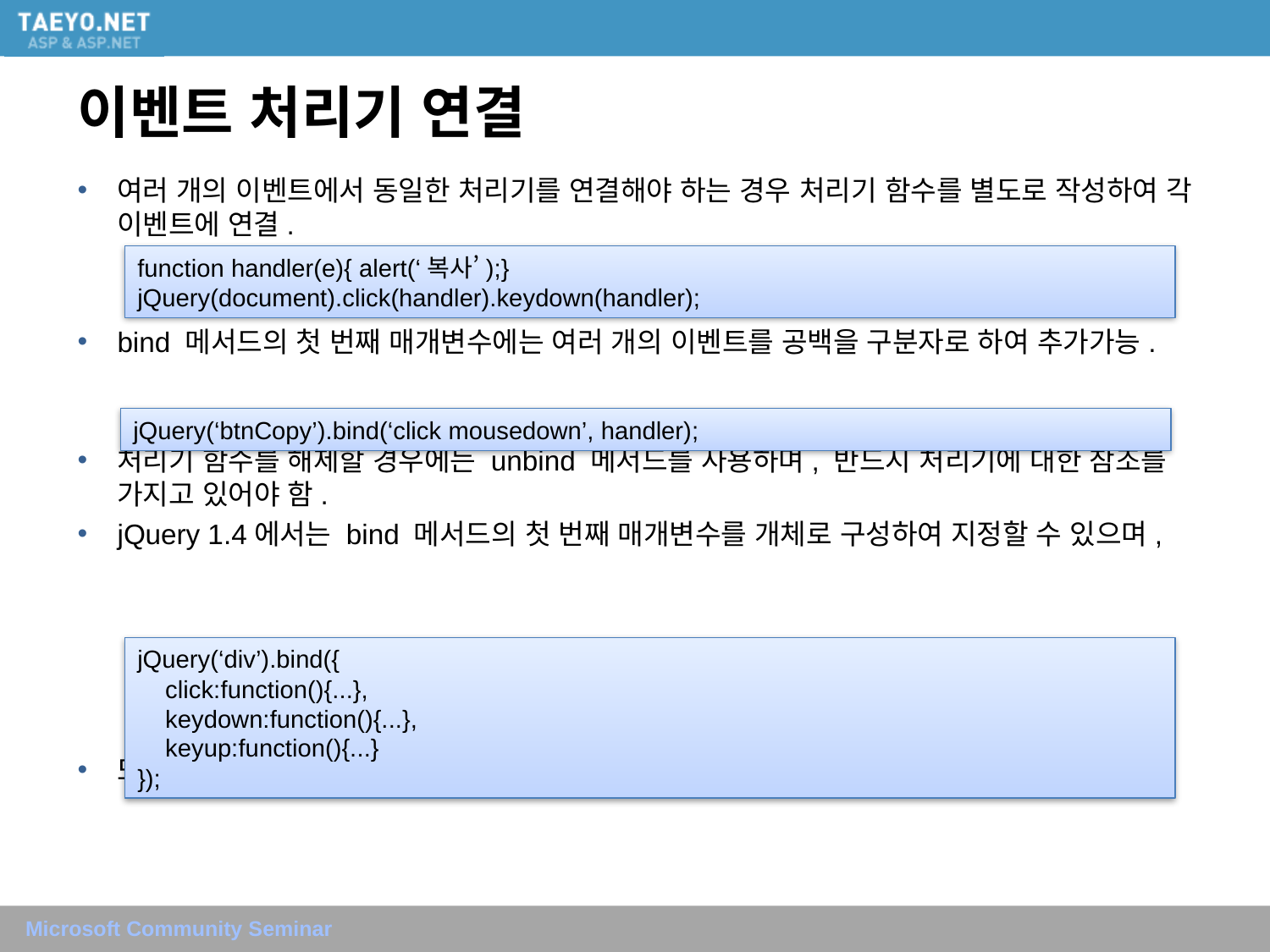

# 이벤트 처리기 연결
여러 개의 이벤트에서 동일한 처리기를 연결해야 하는 경우 처리기 함수를 별도로 작성하여 각 이벤트에 연결.

bind 메서드의 첫 번째 매개변수에는 여러 개의 이벤트를 공백을 구분자로 하여 추가가능.

처리기 함수를 해제할 경우에는 unbind 메서드를 사용하며, 반드시 처리기에 대한 참조를 가지고 있어야 함.
jQuery 1.4에서는 bind 메서드의 첫 번째 매개변수를 개체로 구성하여 지정할 수 있으며,

또한 동일한 이벤트를 중복해서 지정 가능.

function handler(e){ alert(‘복사’);}
jQuery(document).click(handler).keydown(handler);
jQuery(‘btnCopy’).bind(‘click mousedown’, handler);
jQuery(‘div’).bind({
    click:function(){...},
    keydown:function(){...},
    keyup:function(){...}
});